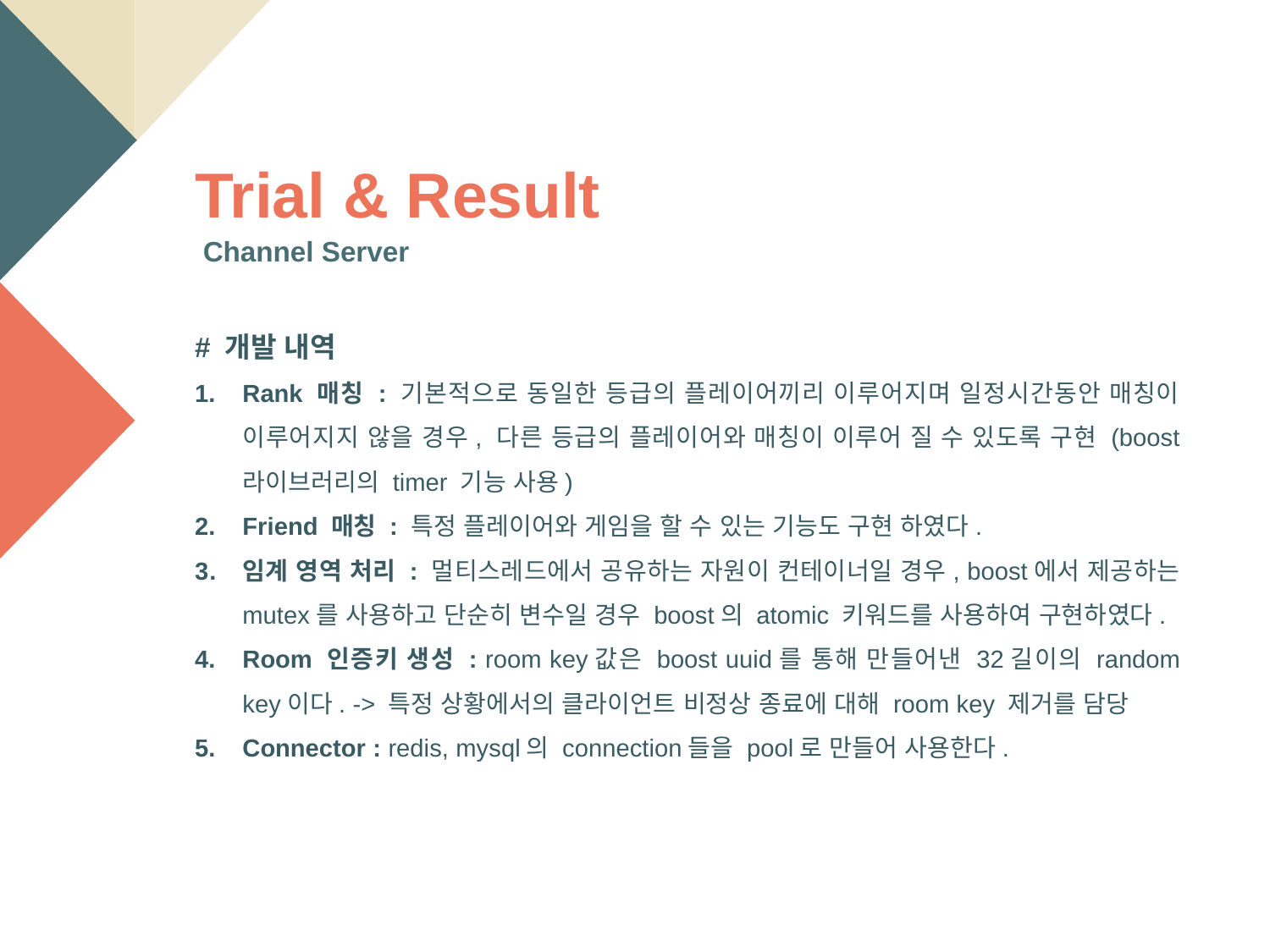

Trial & Result
Channel Server
# 개발 내역
Rank 매칭 : 기본적으로 동일한 등급의 플레이어끼리 이루어지며 일정시간동안 매칭이 이루어지지 않을 경우, 다른 등급의 플레이어와 매칭이 이루어 질 수 있도록 구현 (boost 라이브러리의 timer 기능 사용)
Friend 매칭 : 특정 플레이어와 게임을 할 수 있는 기능도 구현 하였다.
임계 영역 처리 : 멀티스레드에서 공유하는 자원이 컨테이너일 경우, boost에서 제공하는 mutex를 사용하고 단순히 변수일 경우 boost의 atomic 키워드를 사용하여 구현하였다.
Room 인증키 생성 : room key값은 boost uuid를 통해 만들어낸 32길이의 random key이다. -> 특정 상황에서의 클라이언트 비정상 종료에 대해 room key 제거를 담당
Connector : redis, mysql의 connection들을 pool로 만들어 사용한다.